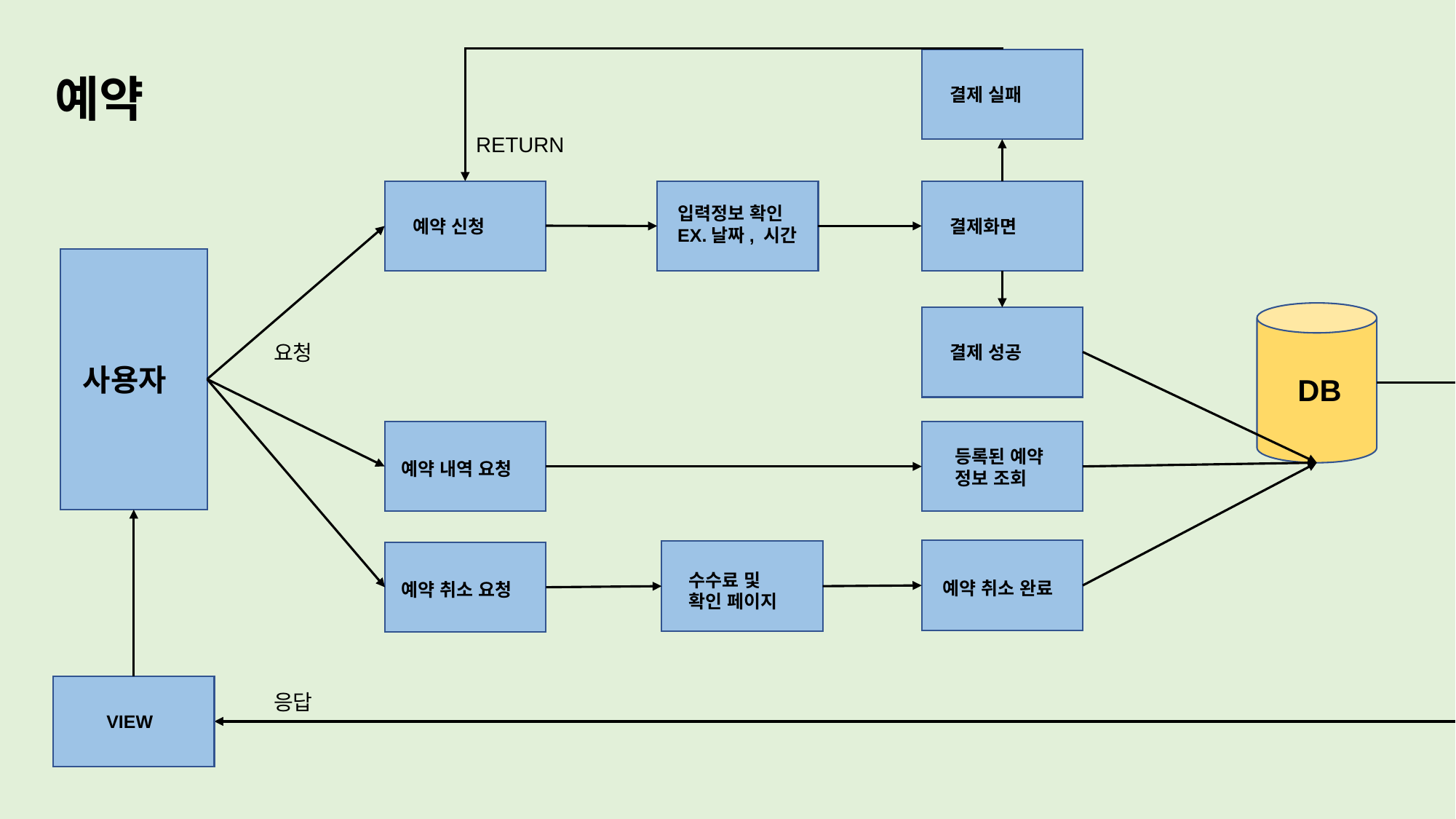

예약
결제 실패
RETURN

입력정보 확인 EX.날짜, 시간
예약 신청
결제화면

요청
결제 성공
사용자
DB

등록된 예약 정보 조회
예약 내역 요청

수수료 및 확인 페이지
예약 취소 완료
예약 취소 요청

응답
VIEW